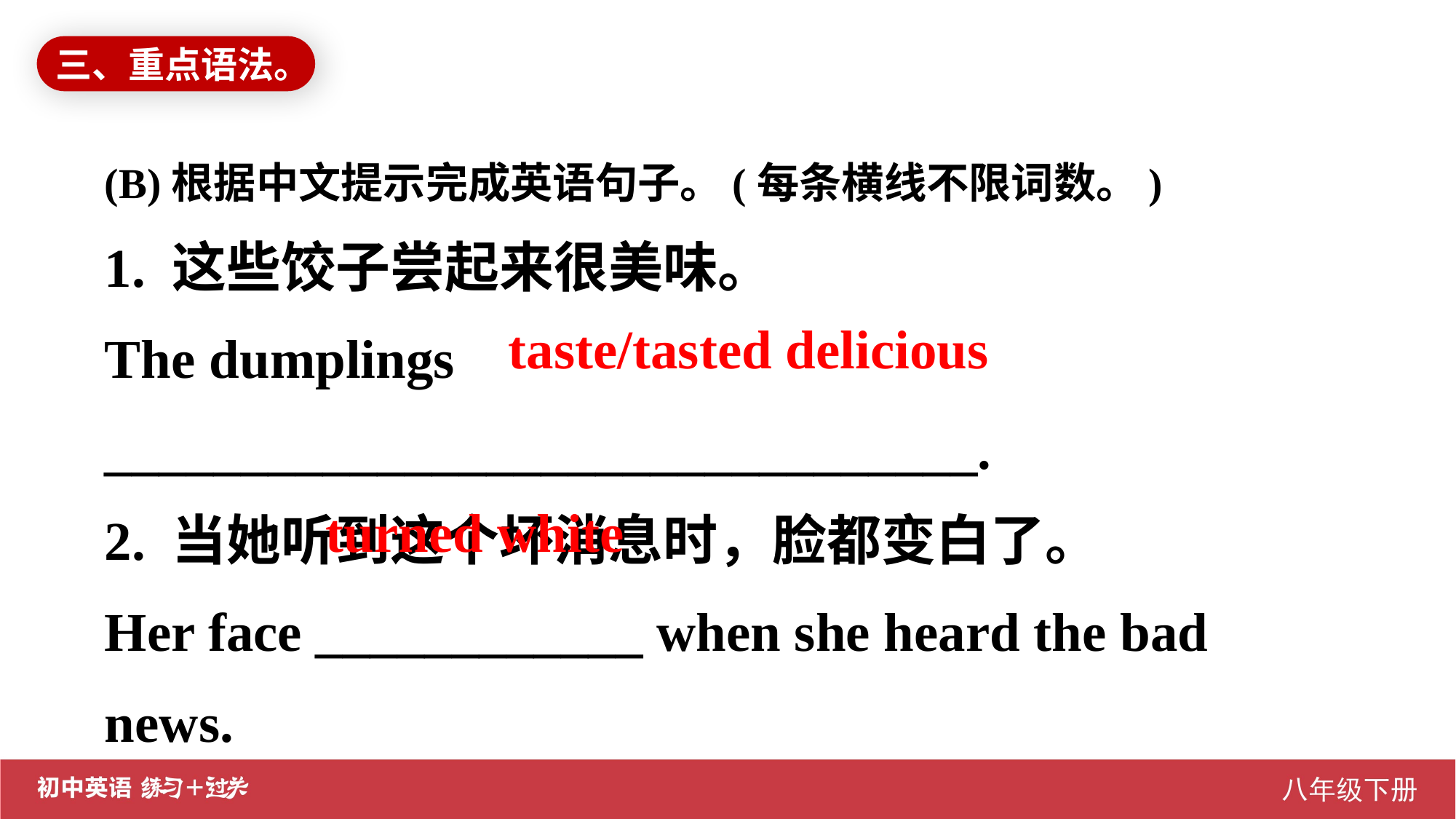

三、重点语法。
(B)根据中文提示完成英语句子。(每条横线不限词数。)
1. 这些饺子尝起来很美味。
The dumplings ________________________________.
2. 当她听到这个坏消息时，脸都变白了。
Her face ____________ when she heard the bad news.

taste/tasted delicious
turned white